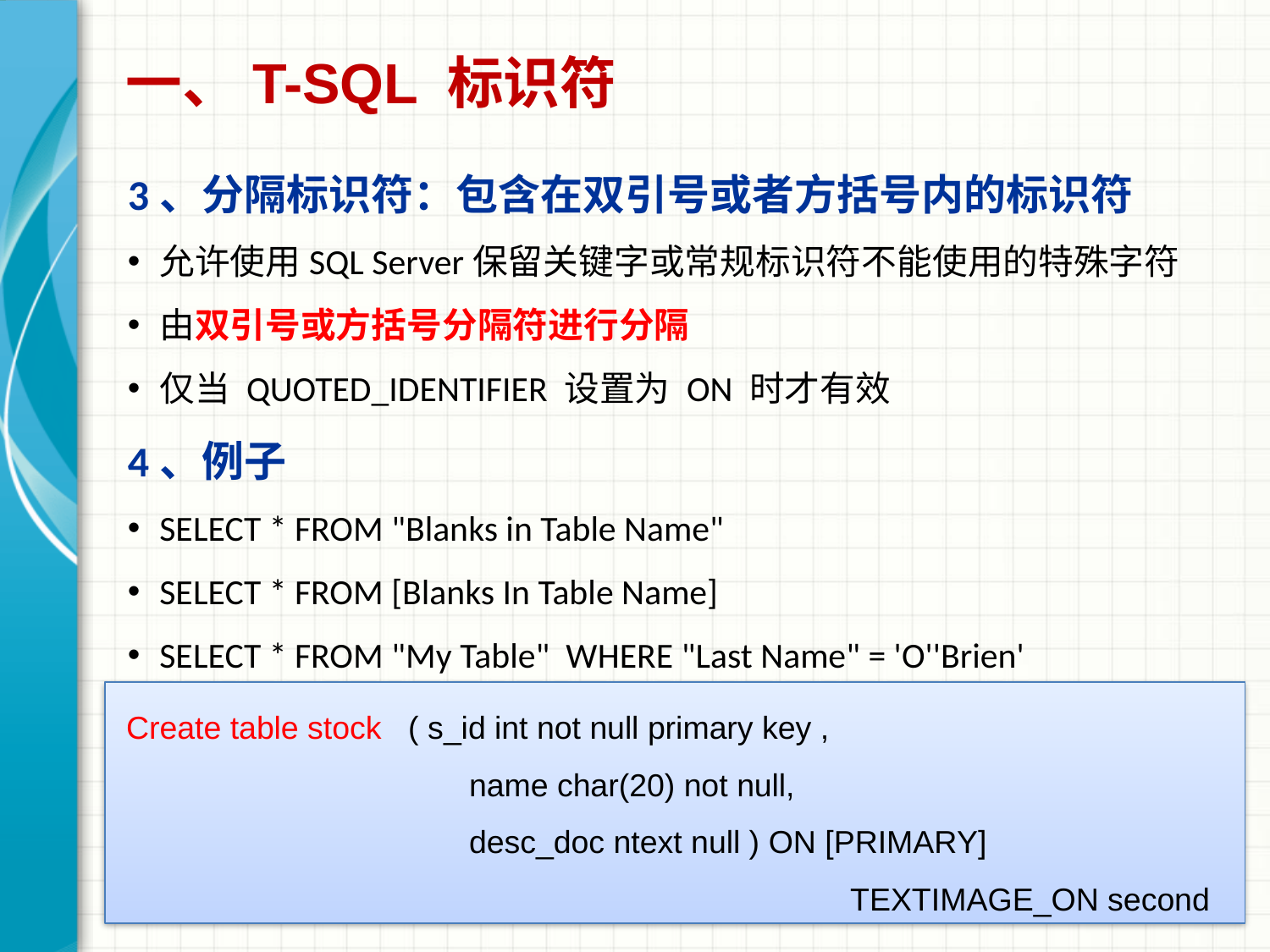

# 一、T-SQL 标识符
3、分隔标识符：包含在双引号或者方括号内的标识符
允许使用SQL Server保留关键字或常规标识符不能使用的特殊字符
由双引号或方括号分隔符进行分隔
仅当 QUOTED_IDENTIFIER 设置为 ON 时才有效
4、例子
SELECT * FROM "Blanks in Table Name"
SELECT * FROM [Blanks In Table Name]
SELECT * FROM "My Table"  WHERE "Last Name" = 'O''Brien'
 Create table stock   ( s_id int not null primary key ,
		           name char(20) not null,
		           desc_doc ntext null ) ON [PRIMARY]
					           TEXTIMAGE_ON second